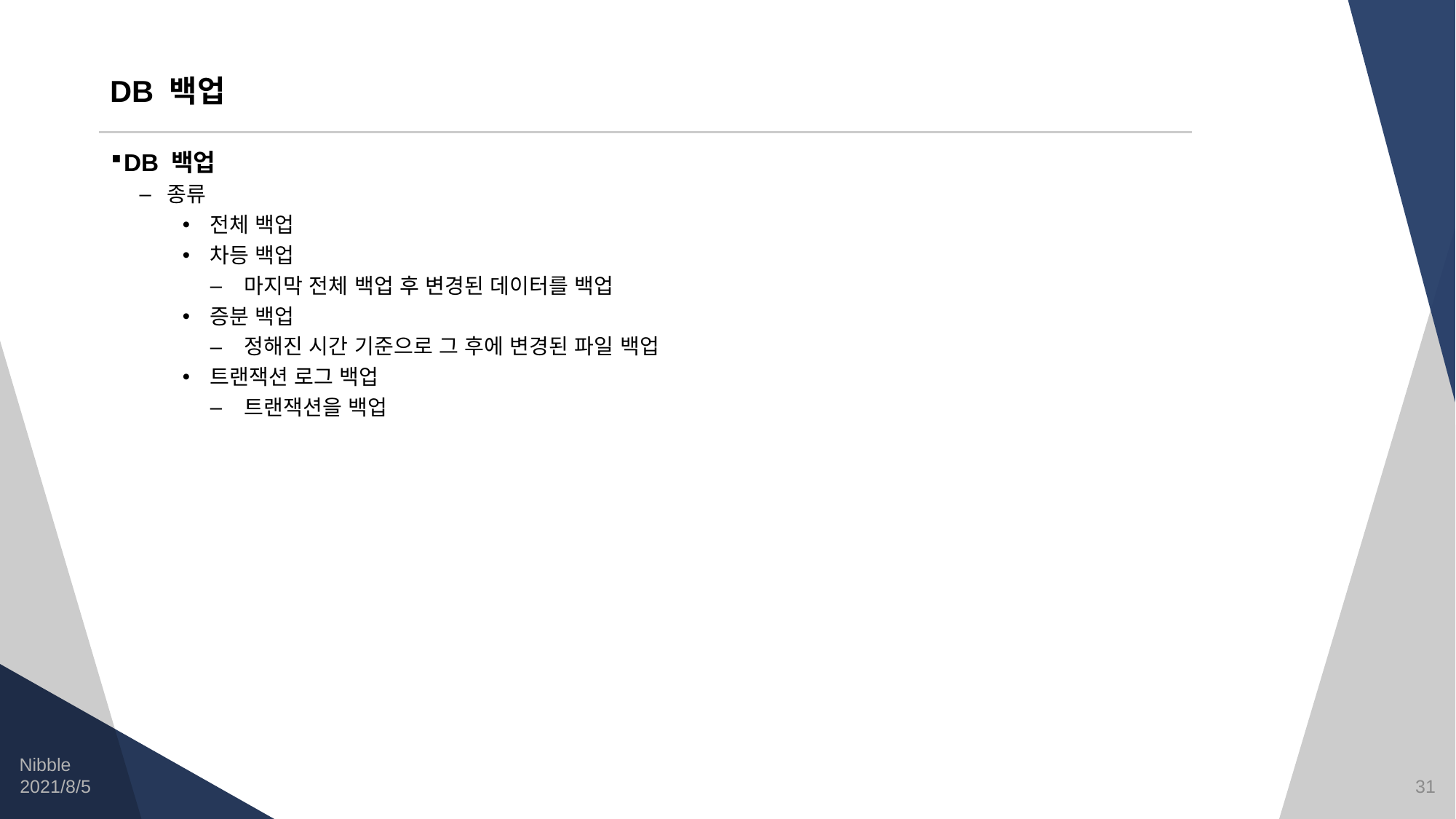

# DB 백업

DB 백업
종류
전체 백업
차등 백업
마지막 전체 백업 후 변경된 데이터를 백업
증분 백업
정해진 시간 기준으로 그 후에 변경된 파일 백업
트랜잭션 로그 백업
트랜잭션을 백업
Nibble
2021/8/5
31